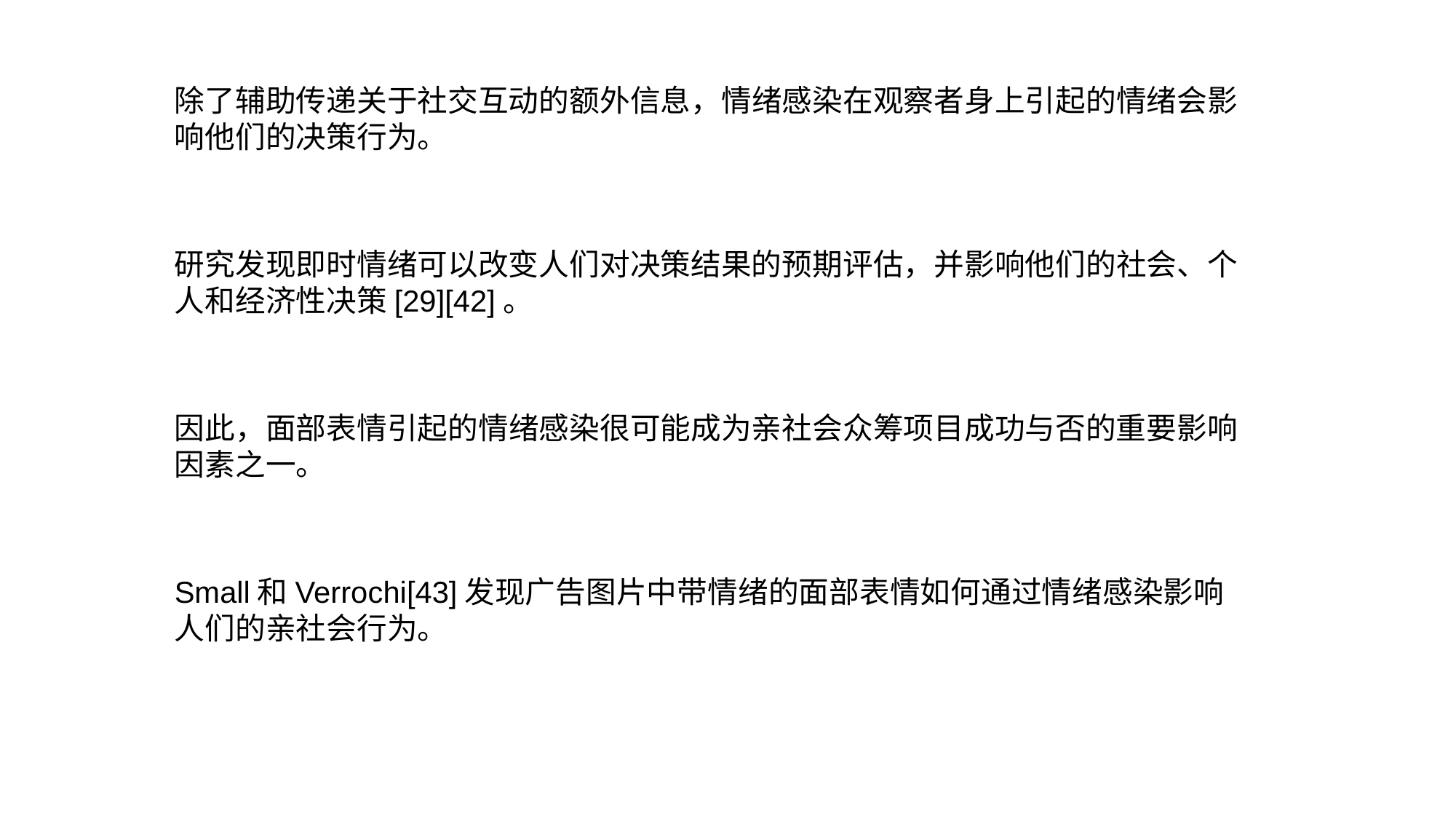

除了辅助传递关于社交互动的额外信息，情绪感染在观察者身上引起的情绪会影响他们的决策行为。

研究发现即时情绪可以改变人们对决策结果的预期评估，并影响他们的社会、个人和经济性决策[29][42]。
因此，面部表情引起的情绪感染很可能成为亲社会众筹项目成功与否的重要影响因素之一。
Small和Verrochi[43]发现广告图片中带情绪的面部表情如何通过情绪感染影响人们的亲社会行为。